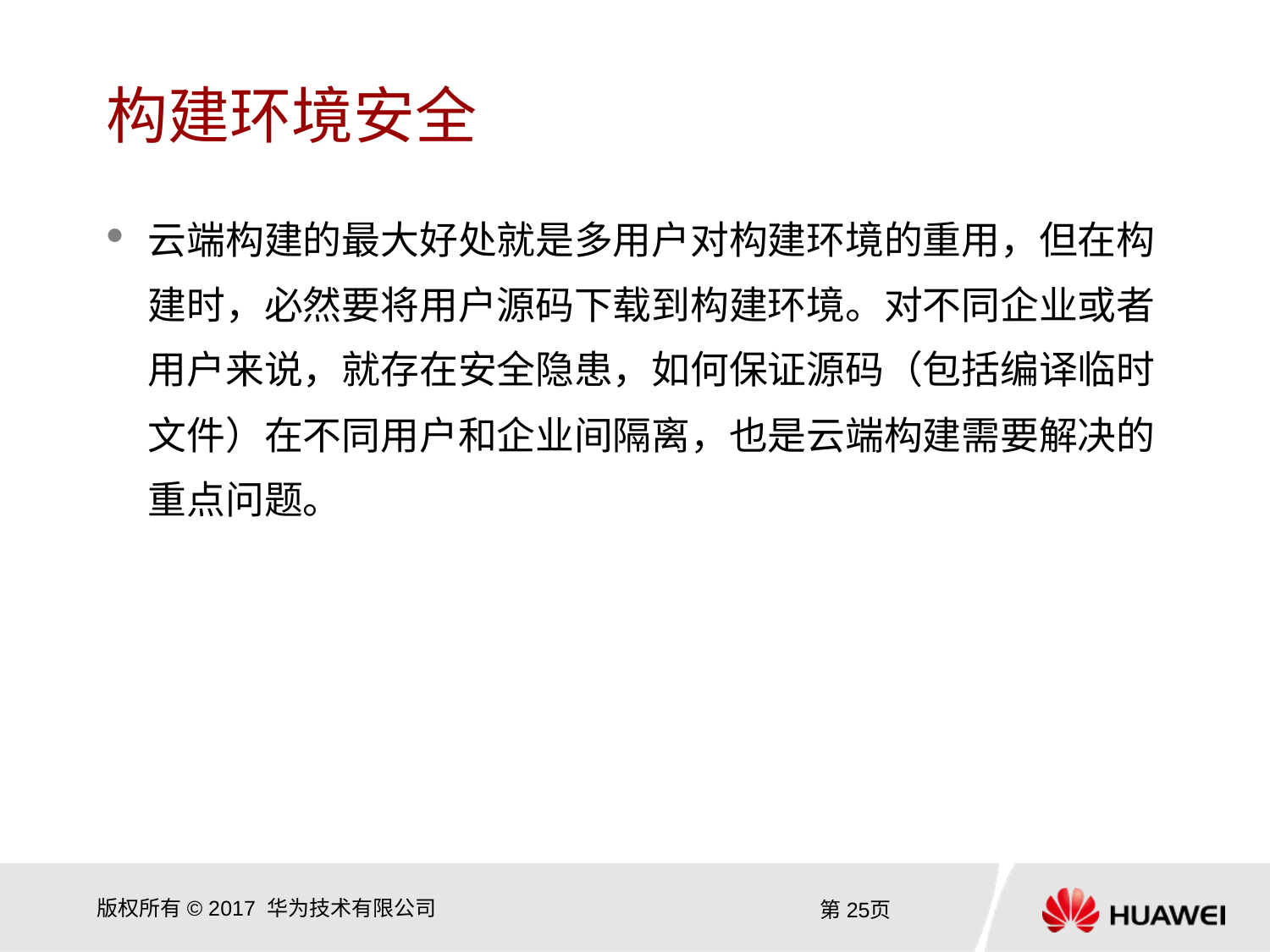

# 构建环境安全
云端构建的最大好处就是多用户对构建环境的重用，但在构建时，必然要将用户源码下载到构建环境。对不同企业或者用户来说，就存在安全隐患，如何保证源码（包括编译临时文件）在不同用户和企业间隔离，也是云端构建需要解决的重点问题。